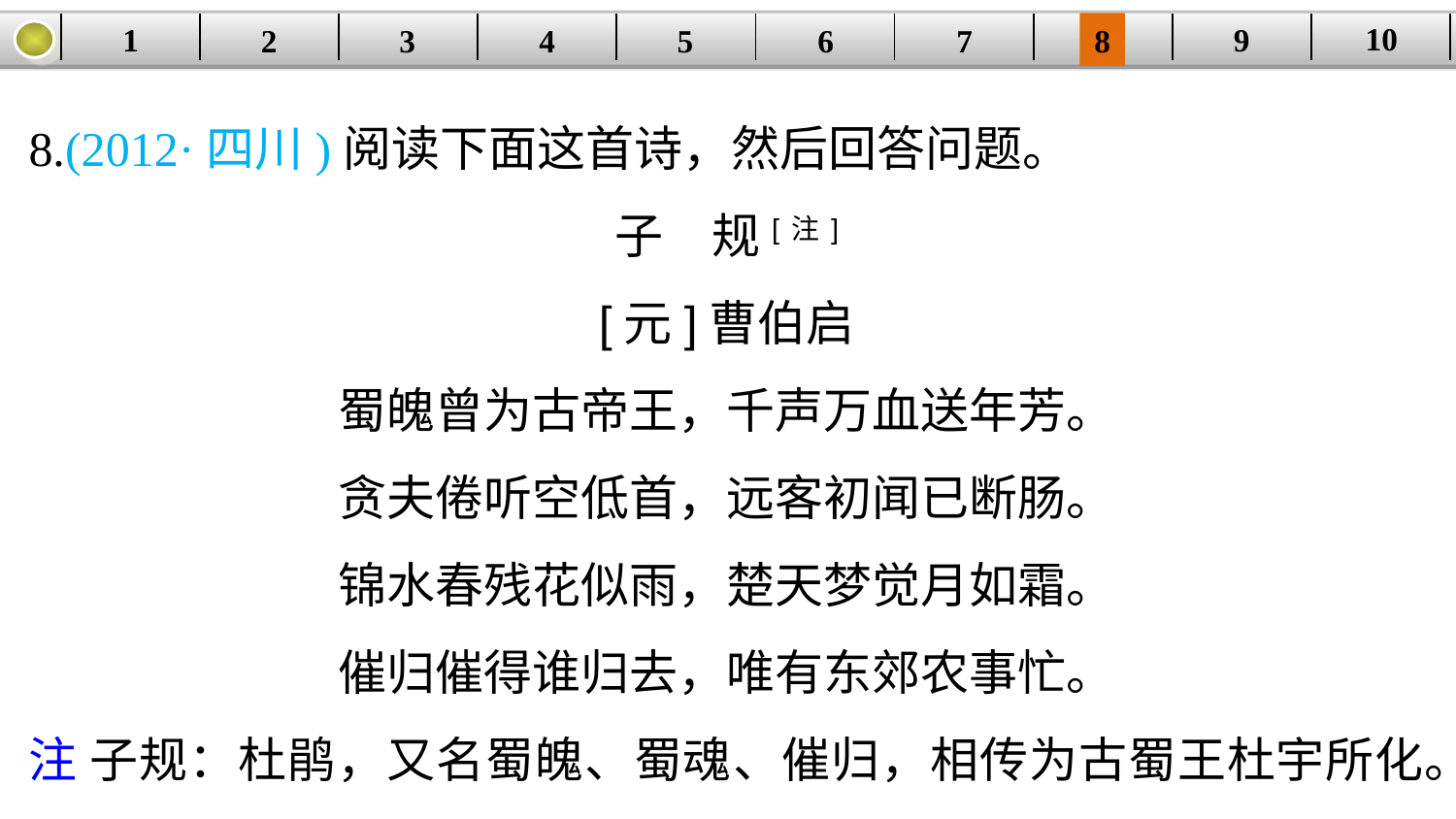

10

9
1
3
4
5
6
8
2
|  |  |  |  |  |  |  |  |  |  |
| --- | --- | --- | --- | --- | --- | --- | --- | --- | --- |
7

8.(2012·四川)阅读下面这首诗，然后回答问题。
子　规[注]
[元]曹伯启
蜀魄曾为古帝王，千声万血送年芳。
贪夫倦听空低首，远客初闻已断肠。
锦水春残花似雨，楚天梦觉月如霜。
催归催得谁归去，唯有东郊农事忙。
注 子规：杜鹃，又名蜀魄、蜀魂、催归，相传为古蜀王杜宇所化。